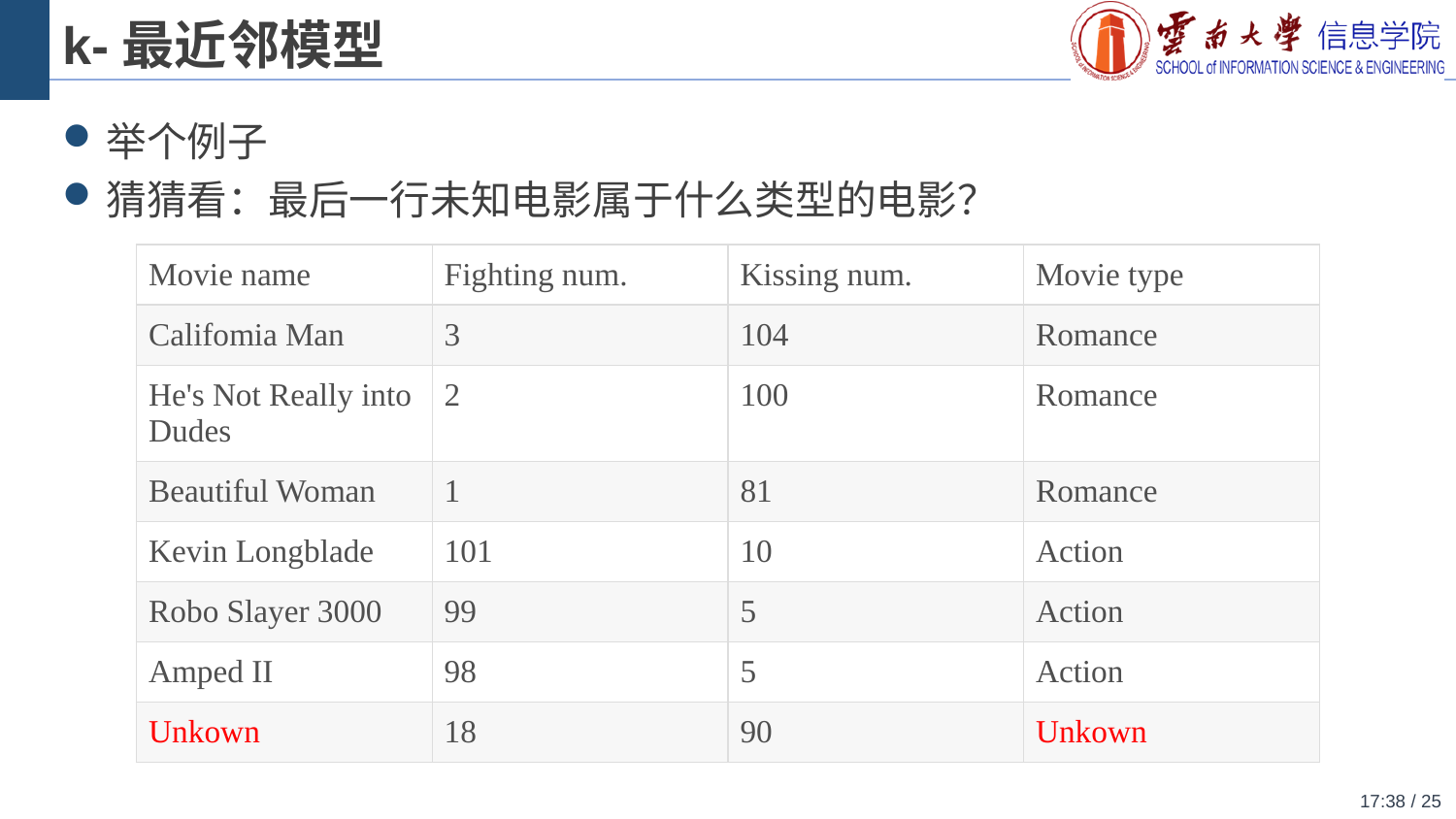

# k-最近邻模型
举个例子
猜猜看：最后一行未知电影属于什么类型的电影？

| Movie name | Fighting num. | Kissing num. | Movie type |
| --- | --- | --- | --- |
| Califomia Man | 3 | 104 | Romance |
| He's Not Really into Dudes | 2 | 100 | Romance |
| Beautiful Woman | 1 | 81 | Romance |
| Kevin Longblade | 101 | 10 | Action |
| Robo Slayer 3000 | 99 | 5 | Action |
| Amped II | 98 | 5 | Action |
| Unkown | 18 | 90 | Unkown |